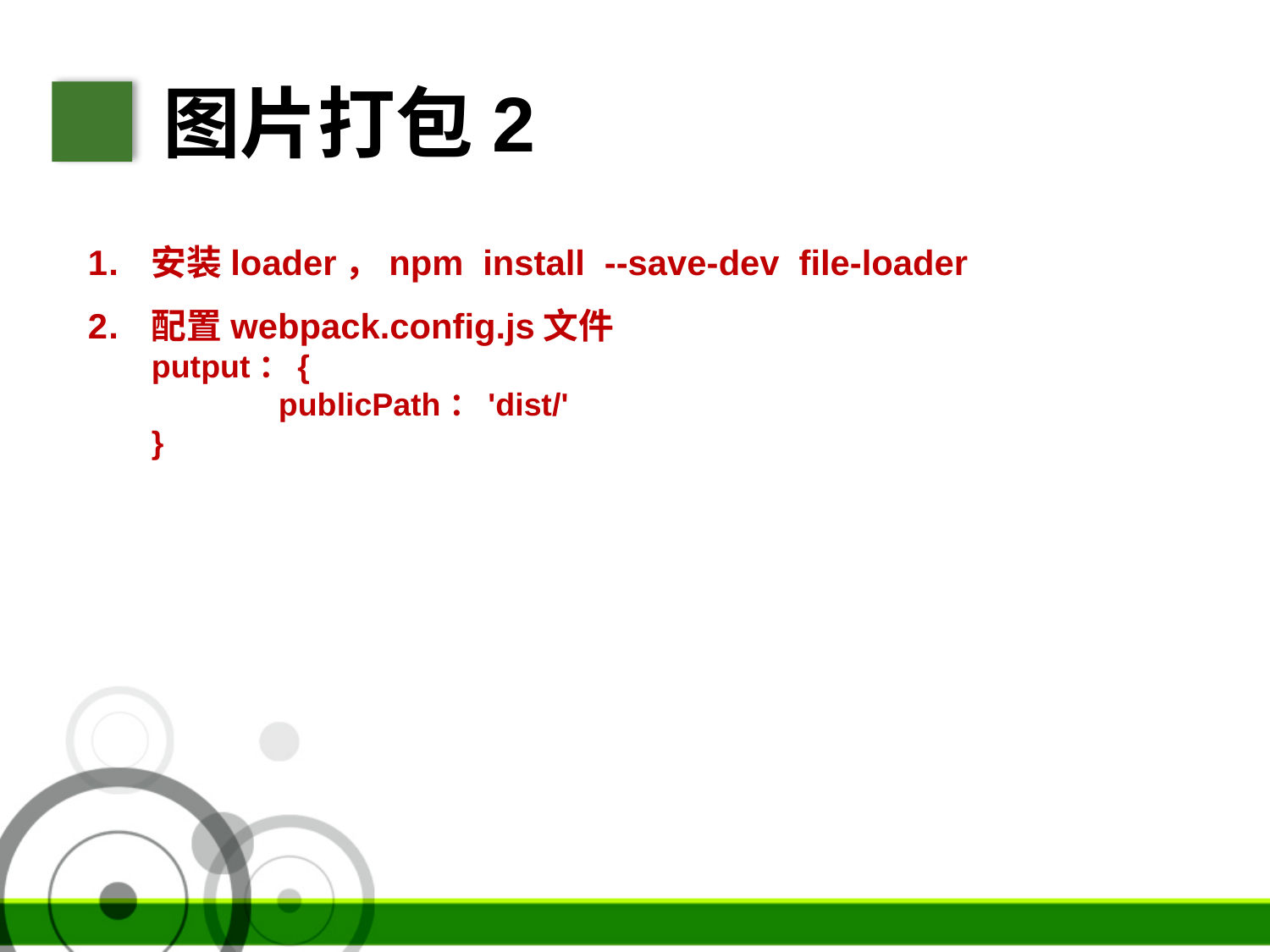

图片打包2

安装loader，npm  install  --save-dev  file-loader
配置webpack.config.js文件
putput：{
	publicPath：'dist/'
}